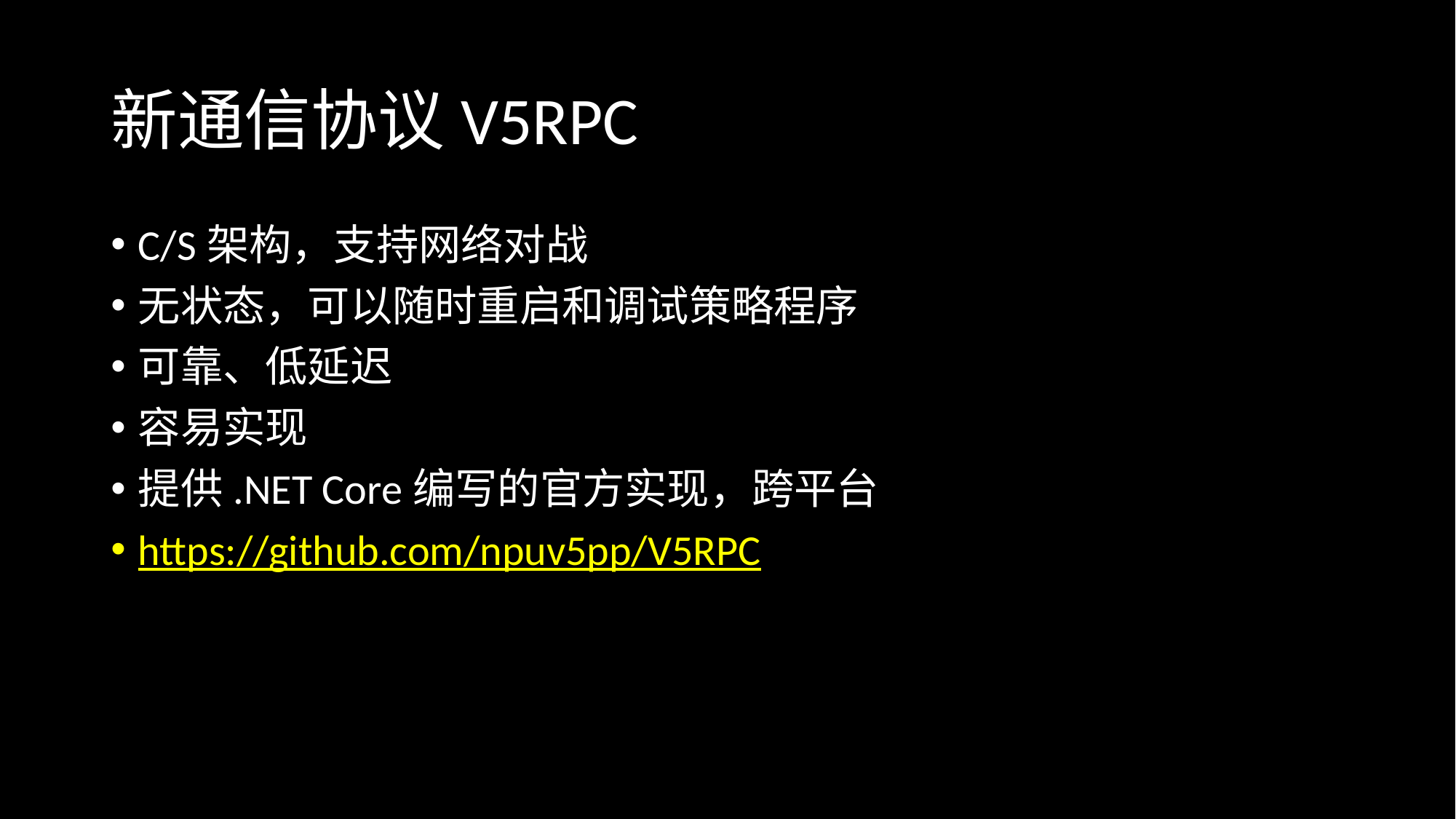

# 新通信协议V5RPC
C/S架构，支持网络对战
无状态，可以随时重启和调试策略程序
可靠、低延迟
容易实现
提供.NET Core编写的官方实现，跨平台
https://github.com/npuv5pp/V5RPC